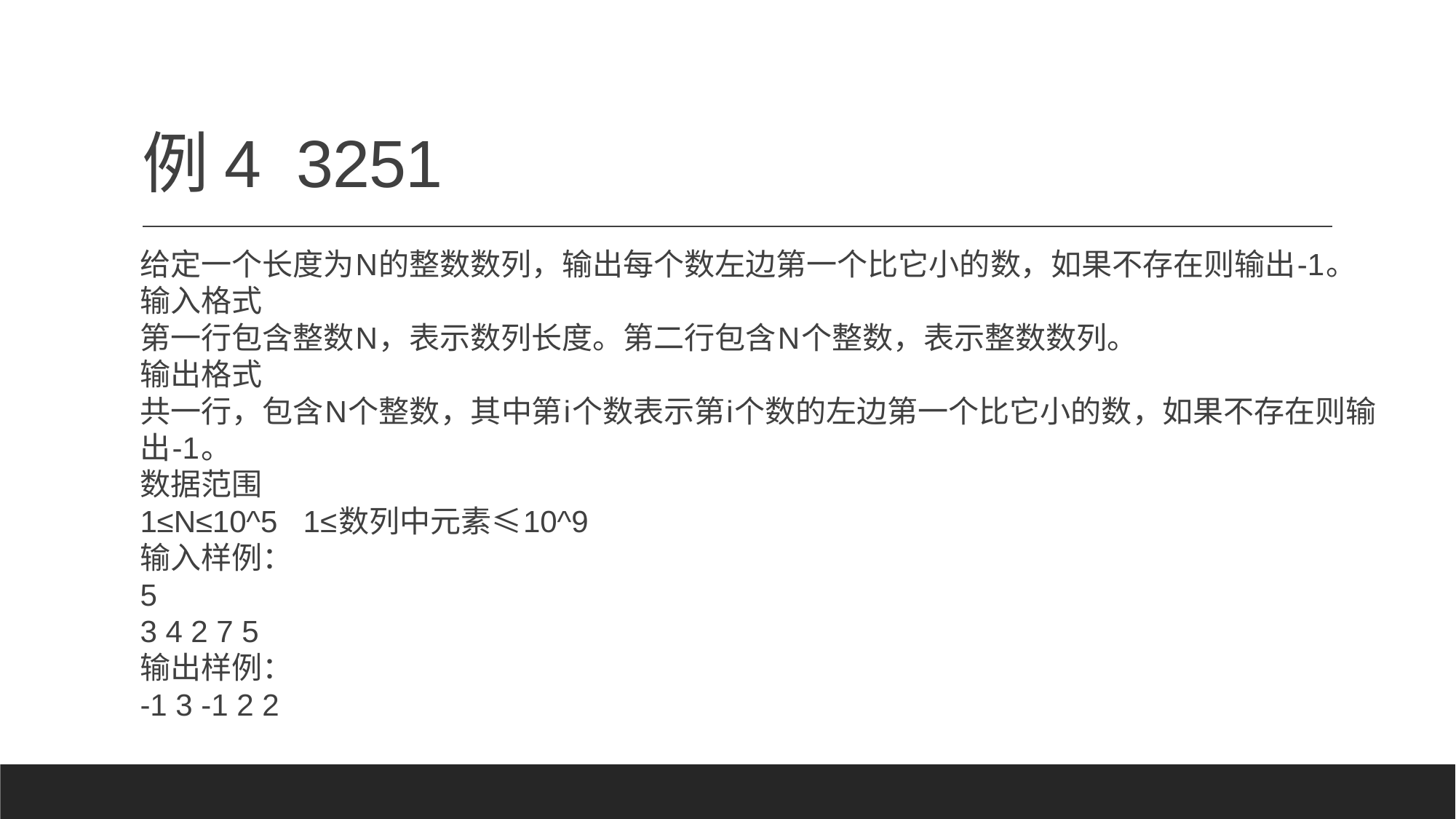

# 例4  3251
给定一个长度为N的整数数列，输出每个数左边第一个比它小的数，如果不存在则输出-1。
输入格式
第一行包含整数N，表示数列长度。第二行包含N个整数，表示整数数列。
输出格式
共一行，包含N个整数，其中第i个数表示第i个数的左边第一个比它小的数，如果不存在则输出-1。
数据范围
1≤N≤10^5   1≤数列中元素≤10^9
输入样例：
5
3 4 2 7 5
输出样例：
-1 3 -1 2 2